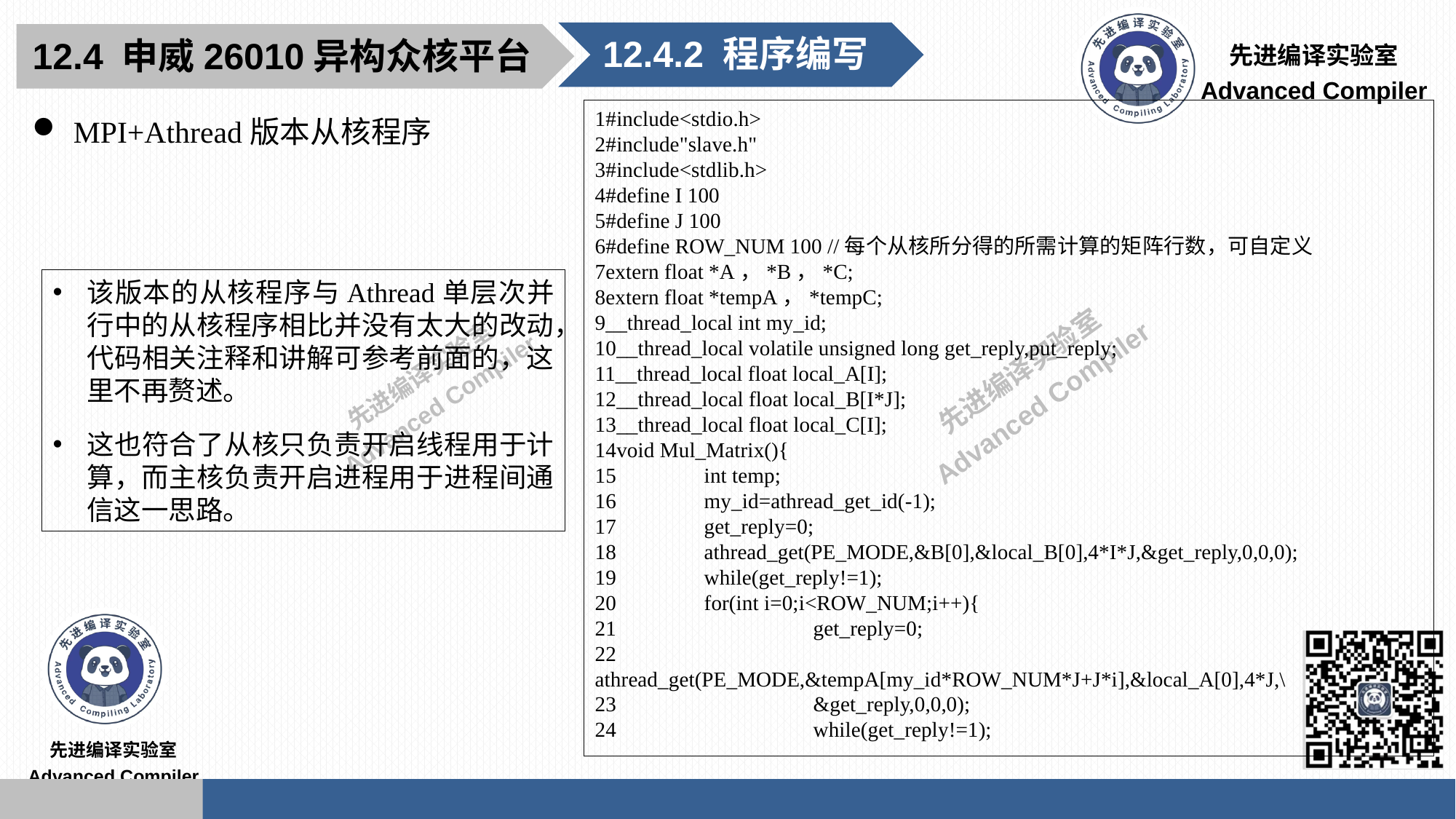

12.4.2 程序编写

12.4 申威26010异构众核平台
MPI+Athread版本从核程序
1#include<stdio.h>
2#include"slave.h"
3#include<stdlib.h>
4#define I 100
5#define J 100
6#define ROW_NUM 100 //每个从核所分得的所需计算的矩阵行数，可自定义
7extern float *A，*B，*C;
8extern float *tempA，*tempC;
9__thread_local int my_id;
10__thread_local volatile unsigned long get_reply,put_reply;
11__thread_local float local_A[I];
12__thread_local float local_B[I*J];
13__thread_local float local_C[I];
14void Mul_Matrix(){
15	int temp;
16	my_id=athread_get_id(-1);
17	get_reply=0;
18	athread_get(PE_MODE,&B[0],&local_B[0],4*I*J,&get_reply,0,0,0);
19	while(get_reply!=1);
20	for(int i=0;i<ROW_NUM;i++){
21		get_reply=0;
22		athread_get(PE_MODE,&tempA[my_id*ROW_NUM*J+J*i],&local_A[0],4*J,\
23		&get_reply,0,0,0);
24		while(get_reply!=1);
该版本的从核程序与Athread单层次并行中的从核程序相比并没有太大的改动，代码相关注释和讲解可参考前面的，这里不再赘述。
这也符合了从核只负责开启线程用于计算，而主核负责开启进程用于进程间通信这一思路。